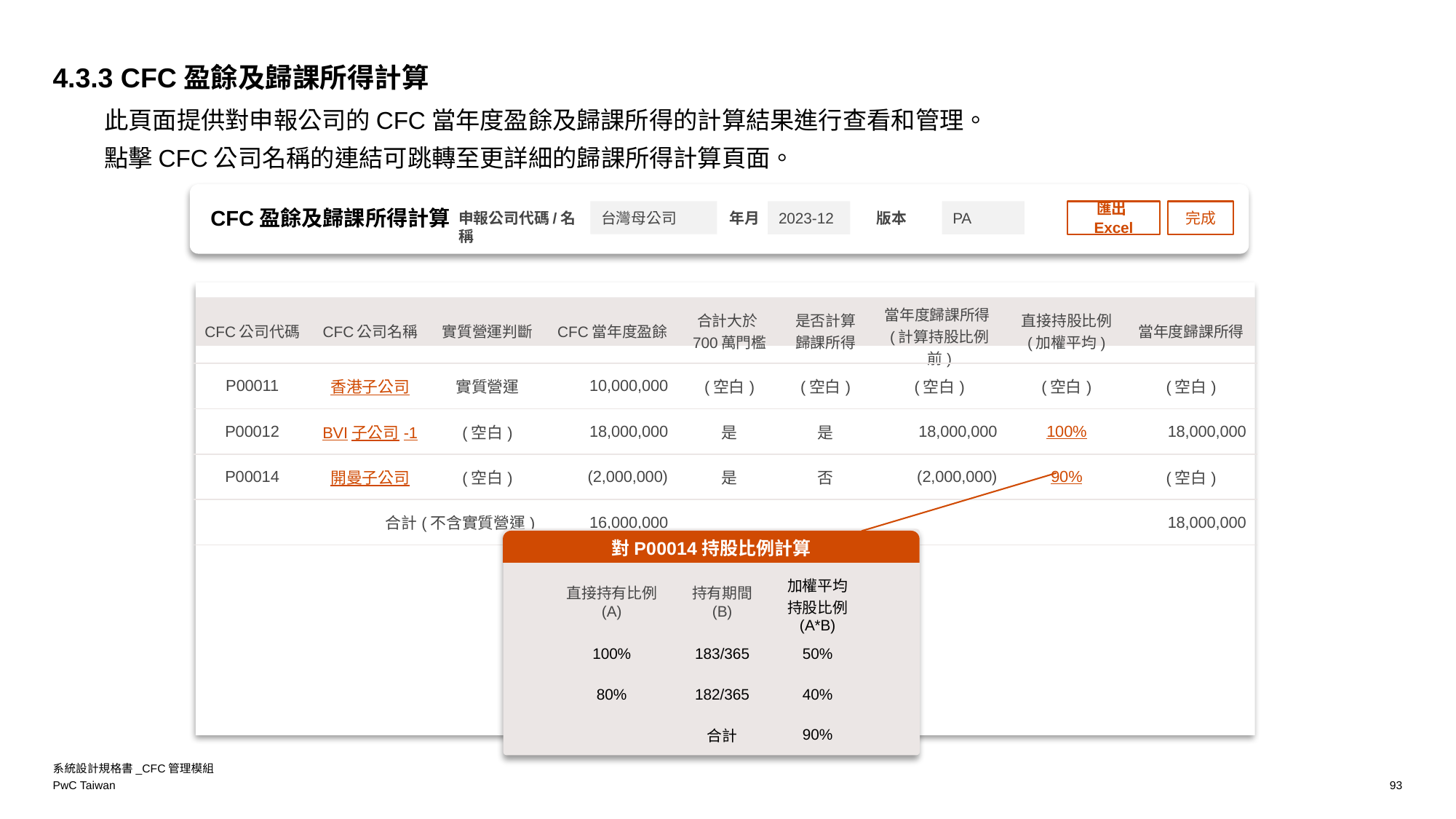

4.3.3 CFC盈餘及歸課所得計算
此頁面提供對申報公司的CFC當年度盈餘及歸課所得的計算結果進行查看和管理。
點擊CFC公司名稱的連結可跳轉至更詳細的歸課所得計算頁面。

台灣母公司
2023-12
PA
匯出Excel
完成
CFC盈餘及歸課所得計算
申報公司代碼/名稱
年月
版本

| CFC公司代碼 | CFC公司名稱 | 實質營運判斷 | CFC當年度盈餘 | 合計大於700萬門檻 | 是否計算歸課所得 | 當年度歸課所得(計算持股比例前) | 直接持股比例 (加權平均) | 當年度歸課所得 |
| --- | --- | --- | --- | --- | --- | --- | --- | --- |
| P00011 | 香港子公司 | 實質營運 | 10,000,000 | (空白) | (空白) | (空白) | (空白) | (空白) |
| P00012 | BVI子公司-1 | (空白) | 18,000,000 | 是 | 是 | 18,000,000 | 100% | 18,000,000 |
| P00014 | 開曼子公司 | (空白) | (2,000,000) | 是 | 否 | (2,000,000) | 90% | (空白) |
|  | 合計(不含實質營運) |  | 16,000,000 |  |  |  |  | 18,000,000 |

對P00014持股比例計算
| 直接持有比例 (A) | 持有期間 (B) | 加權平均 持股比例 (A\*B) |
| --- | --- | --- |
| 100% | 183/365 | 50% |
| 80% | 182/365 | 40% |
|  | 合計 | 90% |
系統設計規格書_CFC管理模組
93